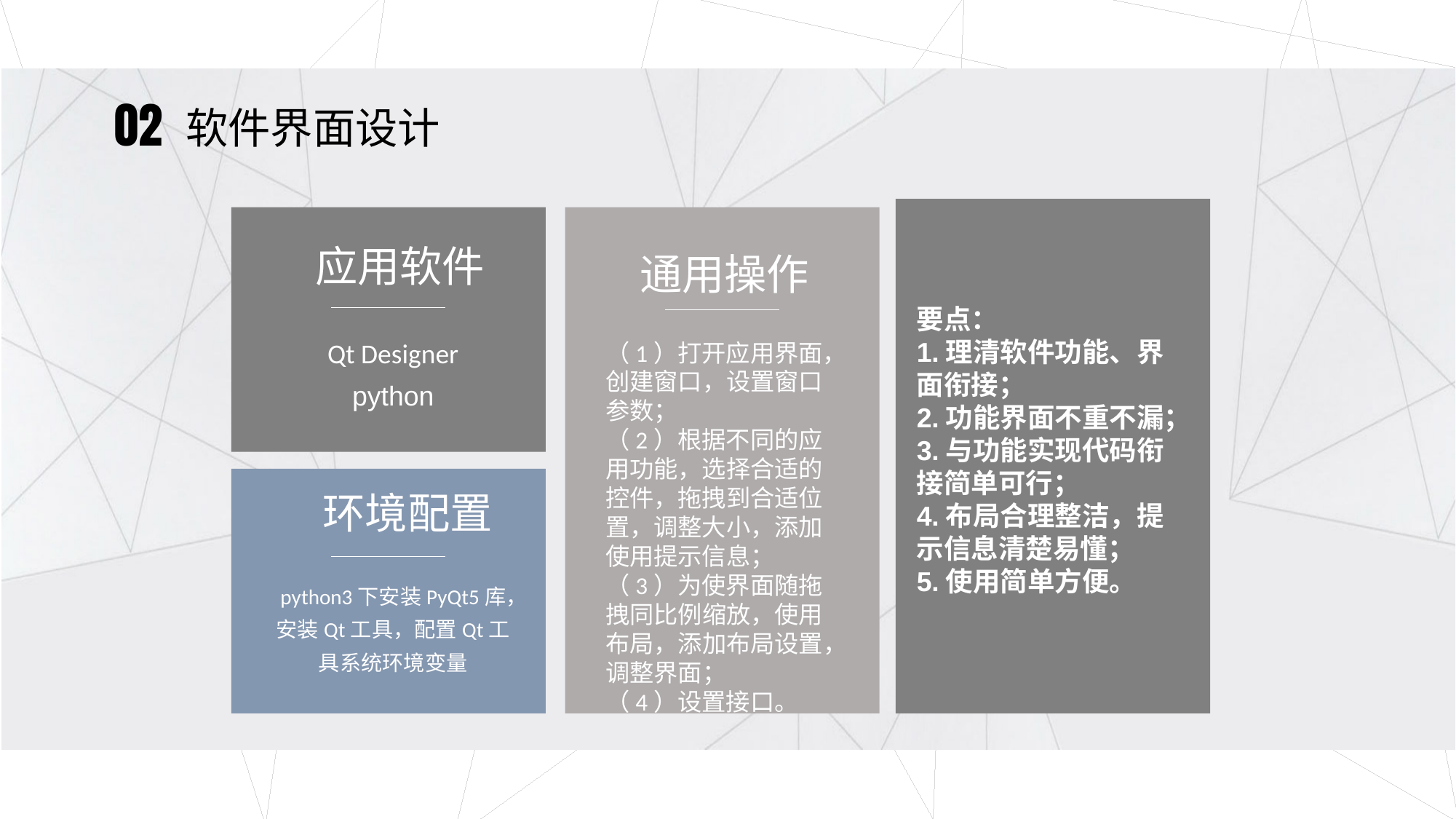

02
软件界面设计

应用软件
通用操作
要点：
1.理清软件功能、界面衔接；
2.功能界面不重不漏；
3.与功能实现代码衔接简单可行；
4.布局合理整洁，提示信息清楚易懂；
5.使用简单方便。

Qt Designer
python
（1）打开应用界面，创建窗口，设置窗口参数；
（2）根据不同的应用功能，选择合适的控件，拖拽到合适位置，调整大小，添加使用提示信息；
（3）为使界面随拖拽同比例缩放，使用布局，添加布局设置，调整界面；
（4）设置接口。

环境配置
python3下安装PyQt5库，安装Qt工具，配置Qt工具系统环境变量